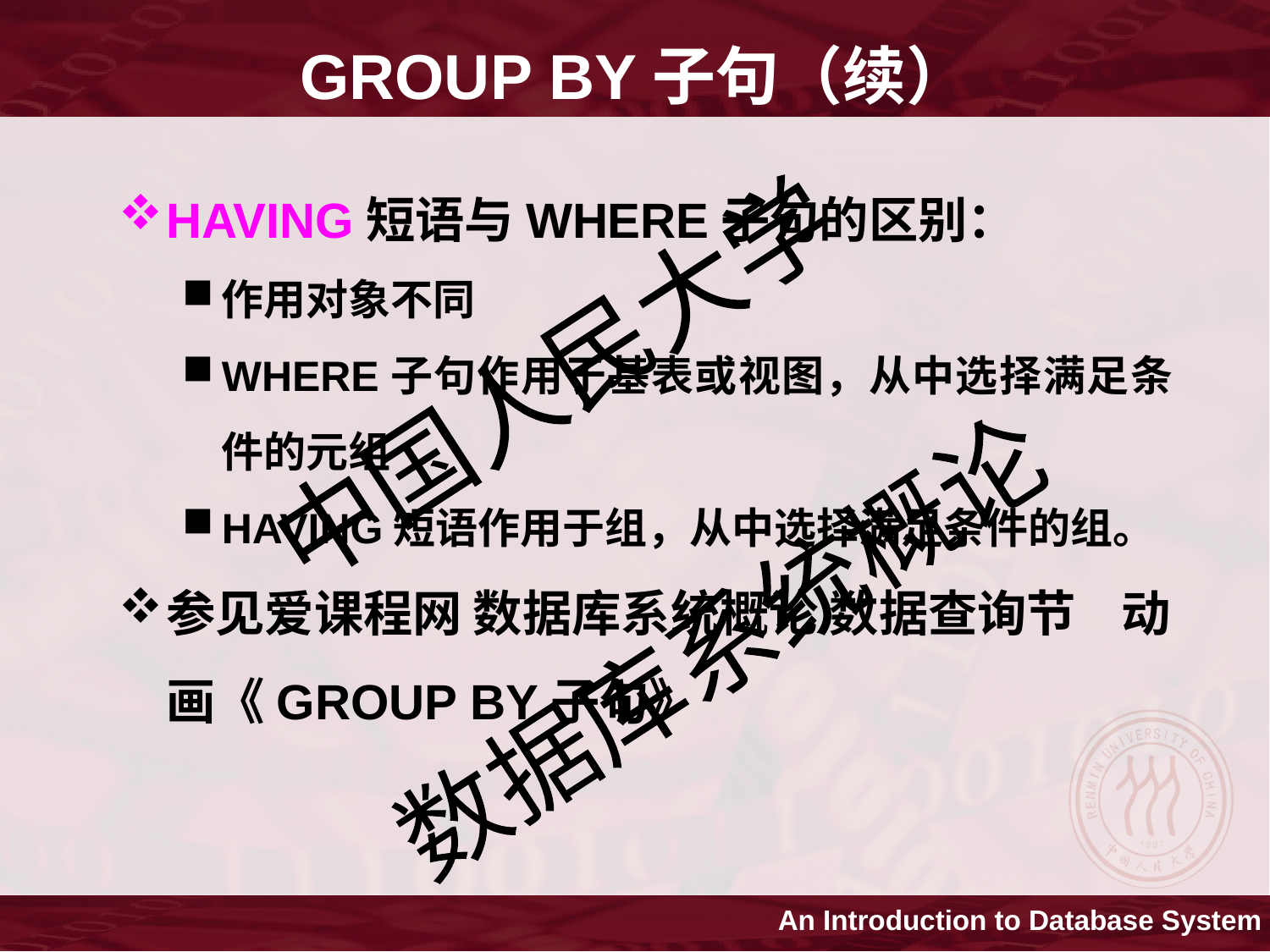

GROUP BY子句（续）
HAVING短语与WHERE子句的区别：
作用对象不同
WHERE子句作用于基表或视图，从中选择满足条件的元组
HAVING短语作用于组，从中选择满足条件的组。
参见爱课程网 数据库系统概论 数据查询节    动画《GROUP BY子句》